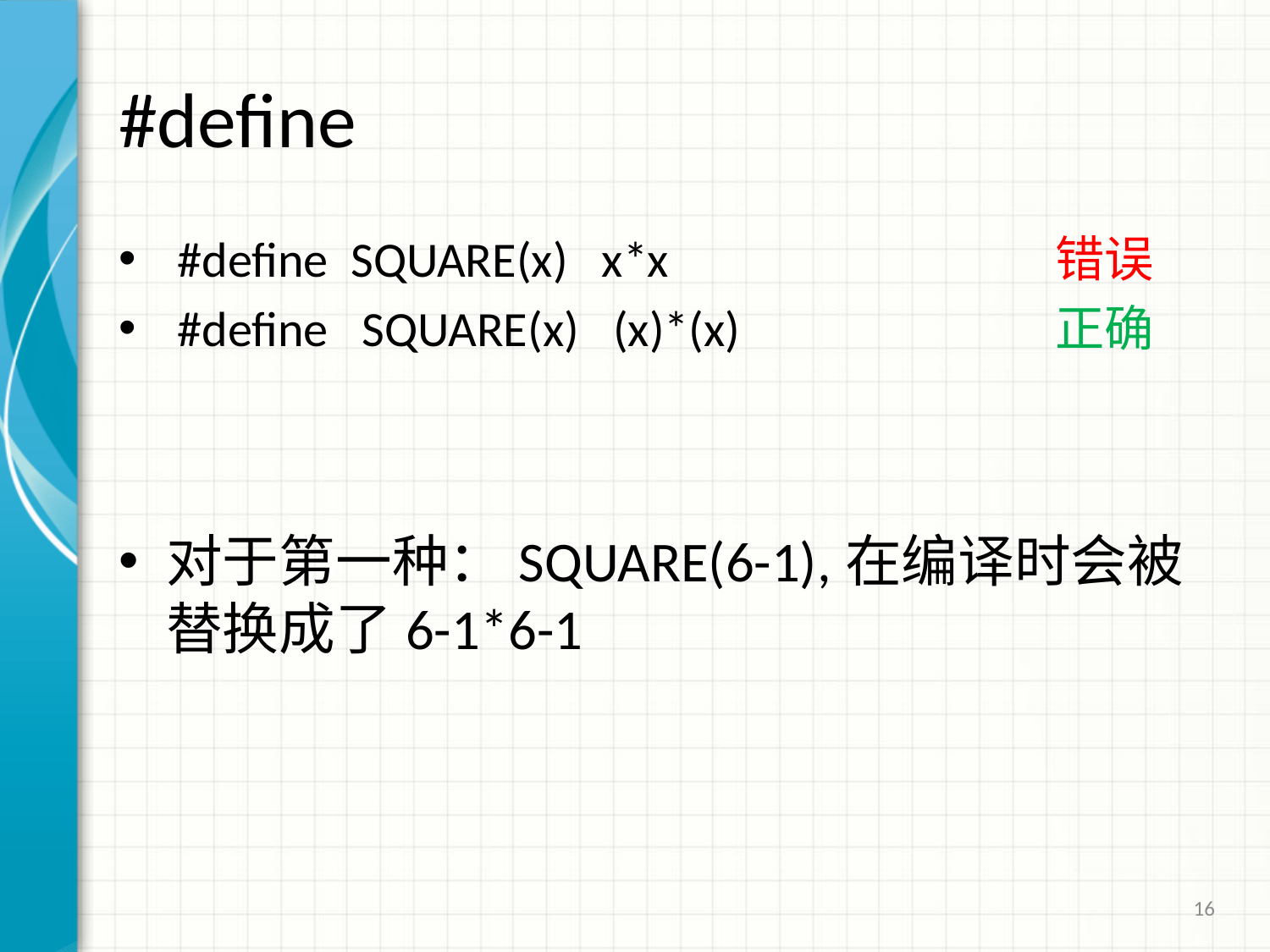

# #define
 #define  SQUARE(x)   x*x 			错误
 #define   SQUARE(x)   (x)*(x)			正确

对于第一种：SQUARE(6-1),在编译时会被替换成了6-1*6-1

16